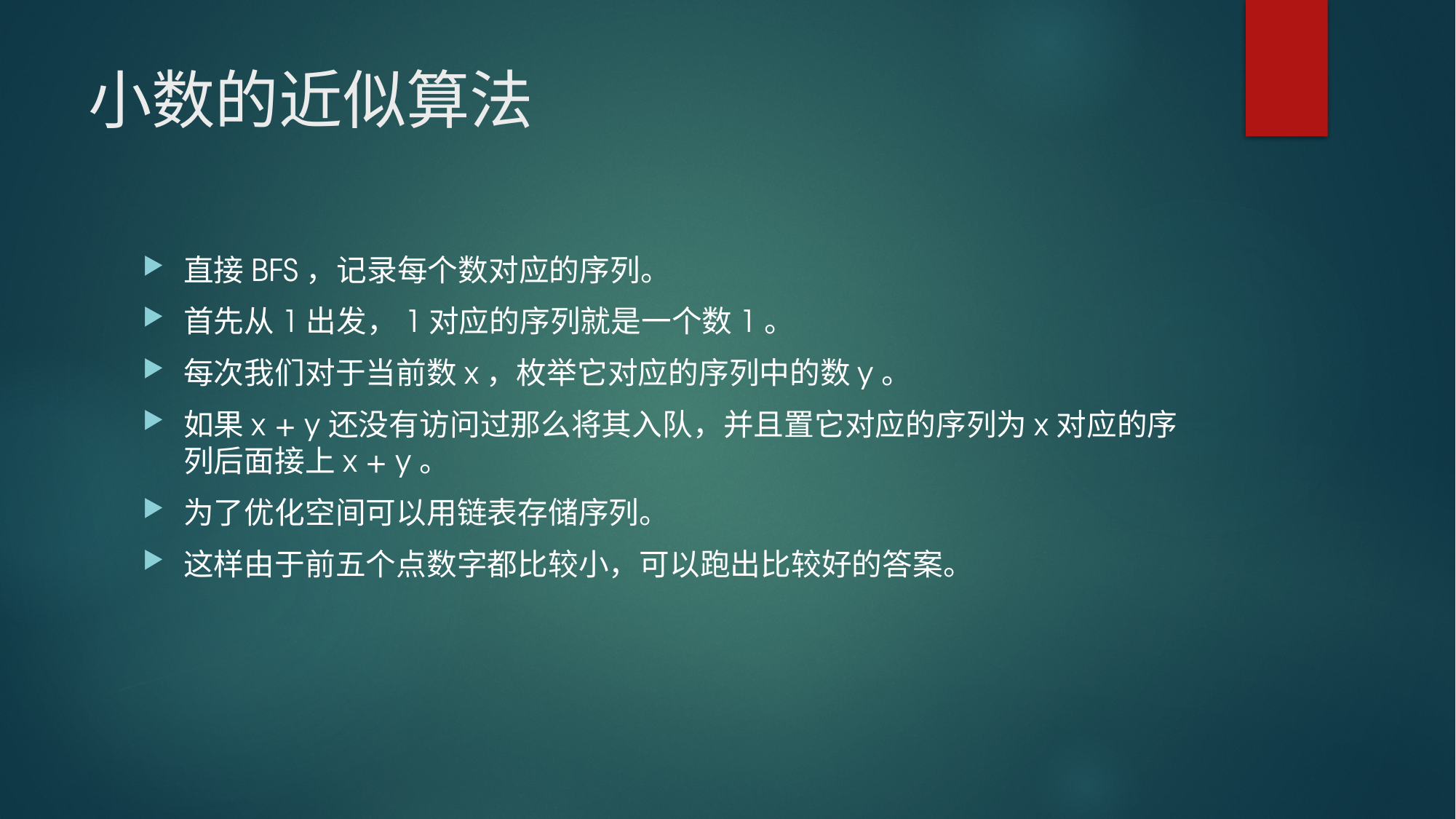

# 小数的近似算法
直接BFS，记录每个数对应的序列。
首先从1出发，1对应的序列就是一个数1。
每次我们对于当前数x，枚举它对应的序列中的数y。
如果x + y还没有访问过那么将其入队，并且置它对应的序列为x对应的序列后面接上x + y。
为了优化空间可以用链表存储序列。
这样由于前五个点数字都比较小，可以跑出比较好的答案。